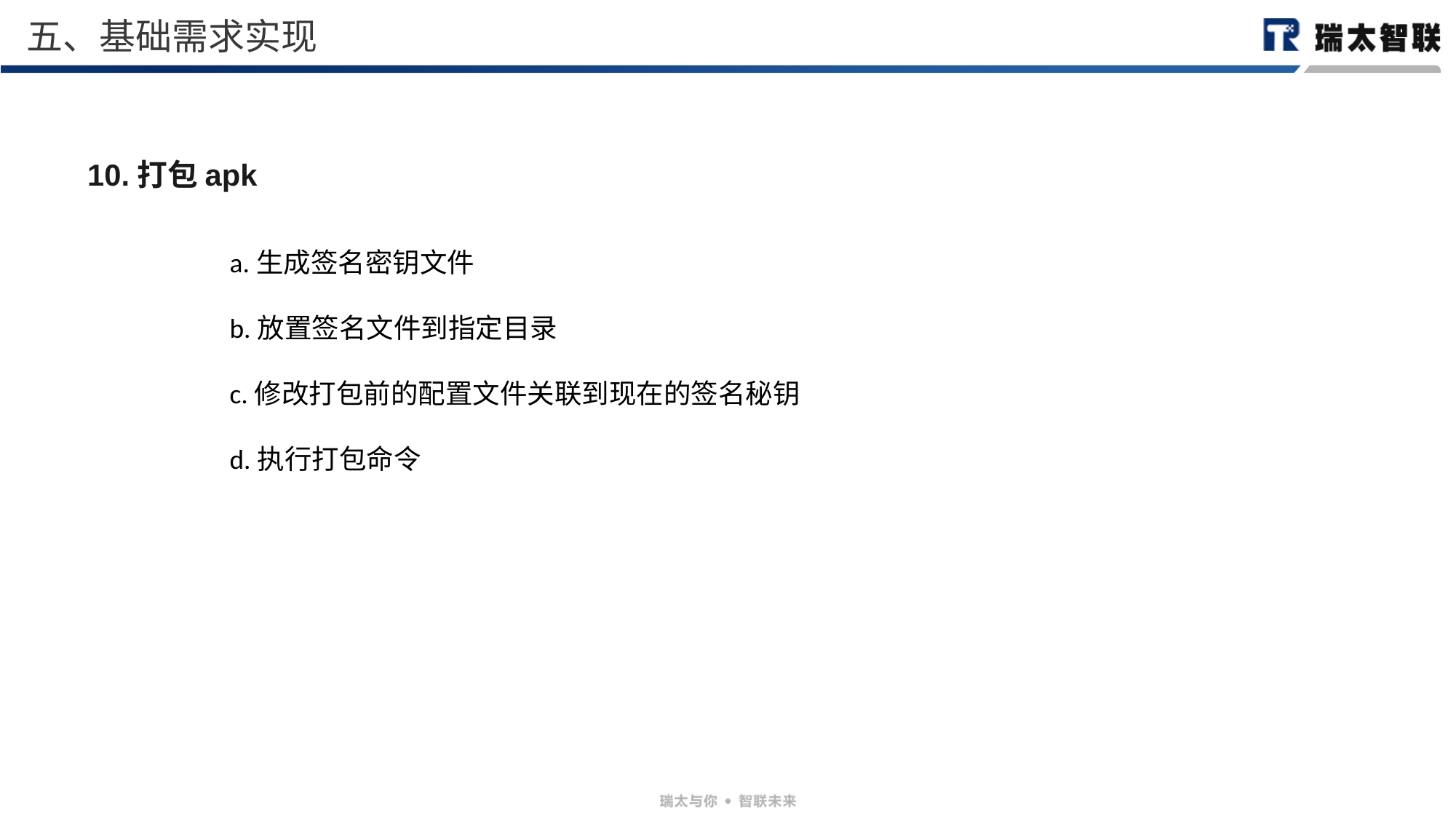

五、基础需求实现
10.打包apk
a.生成签名密钥文件

b.放置签名文件到指定目录

c.修改打包前的配置文件关联到现在的签名秘钥

d.执行打包命令